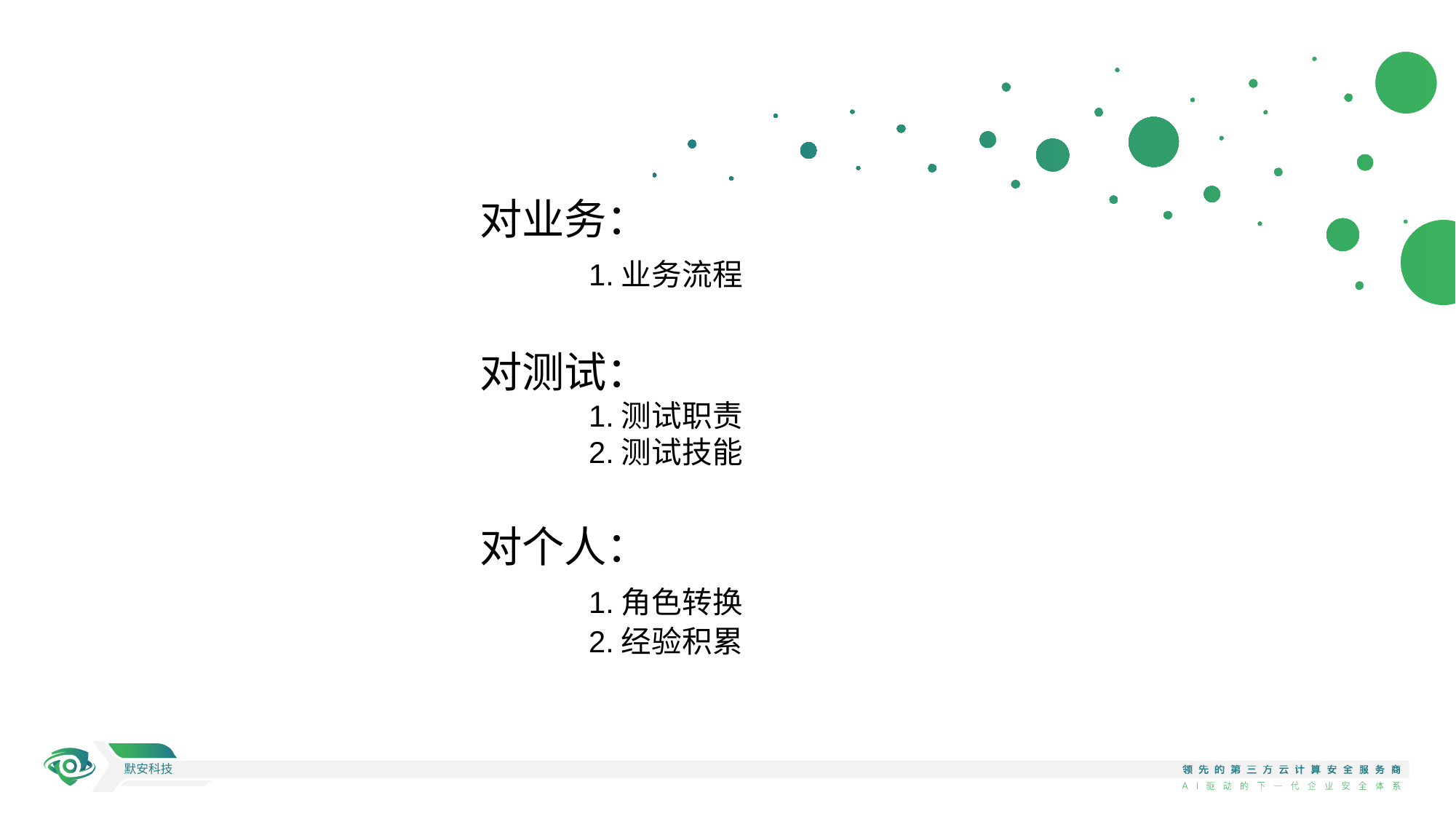

对业务：
	1.业务流程

对测试：
	1.测试职责
	2.测试技能

对个人：
	1.角色转换
	2.经验积累